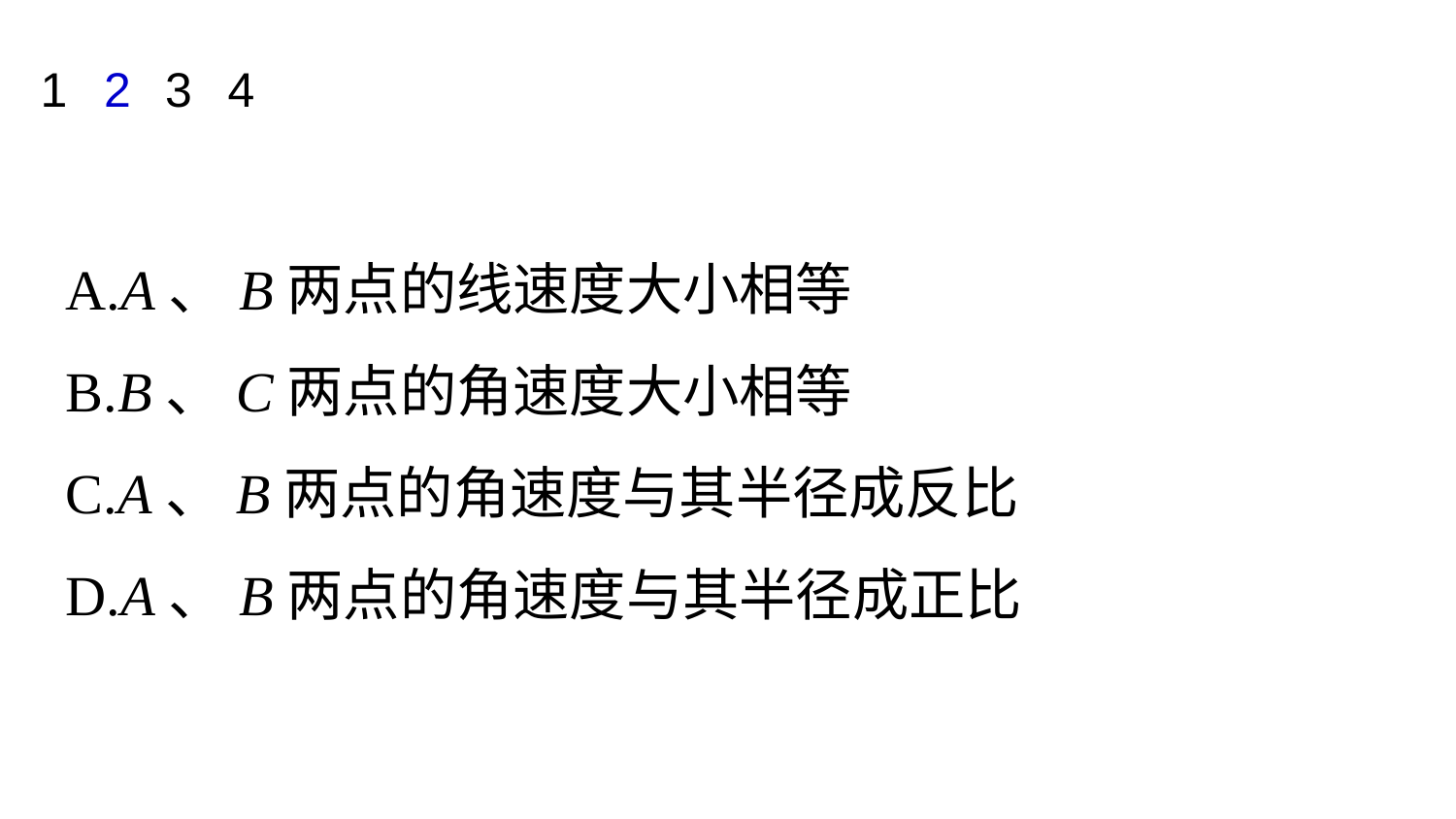

1
2
3
4
A.A、B两点的线速度大小相等
B.B、C两点的角速度大小相等
C.A、B两点的角速度与其半径成反比
D.A、B两点的角速度与其半径成正比